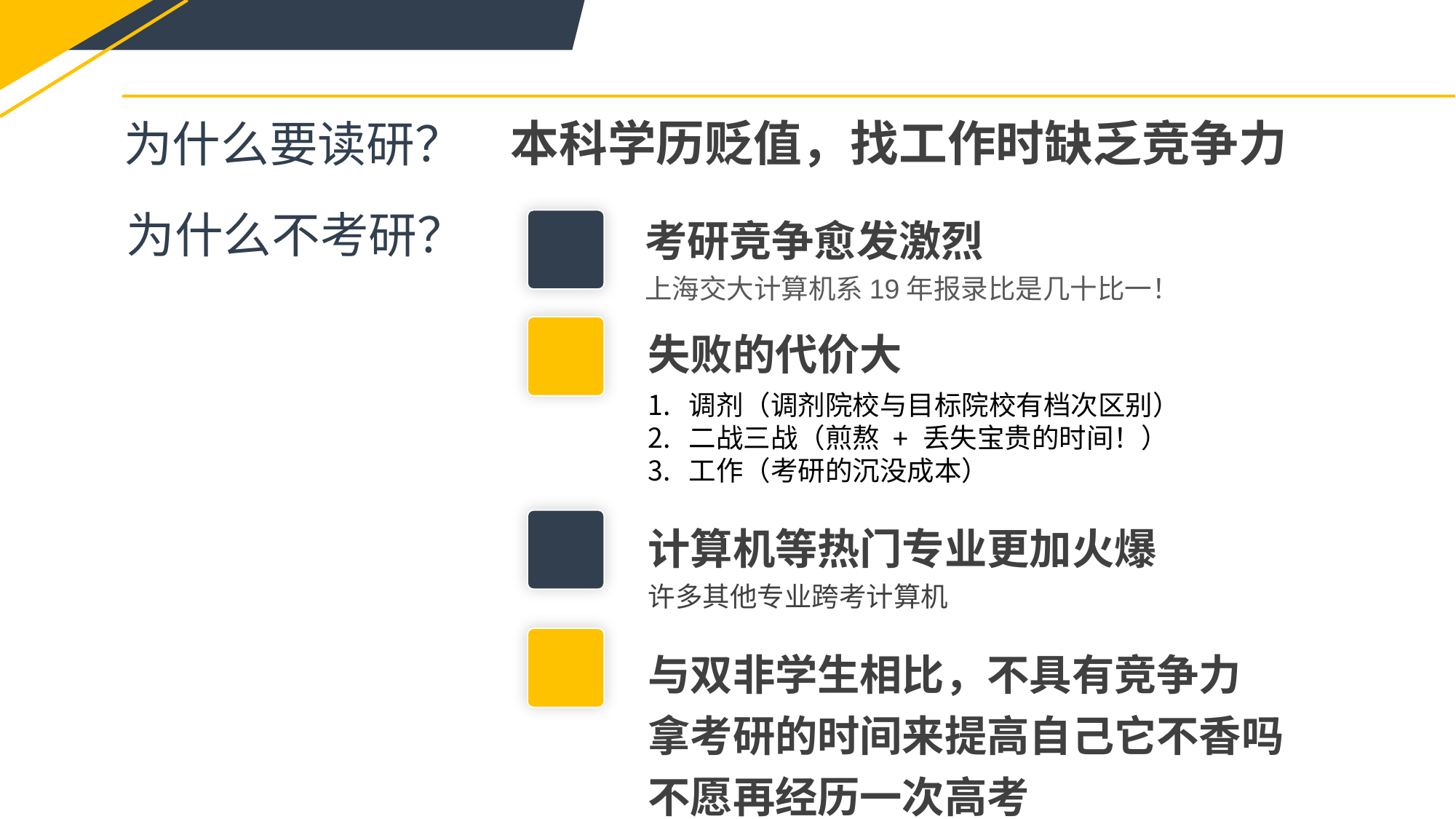

本科学历贬值，找工作时缺乏竞争力

为什么要读研？
考研竞争愈发激烈
上海交大计算机系19年报录比是几十比一！
为什么不考研？

失败的代价大

调剂（调剂院校与目标院校有档次区别）
二战三战（煎熬 + 丢失宝贵的时间！）
工作（考研的沉没成本）
计算机等热门专业更加火爆
许多其他专业跨考计算机

与双非学生相比，不具有竞争力
拿考研的时间来提高自己它不香吗
不愿再经历一次高考